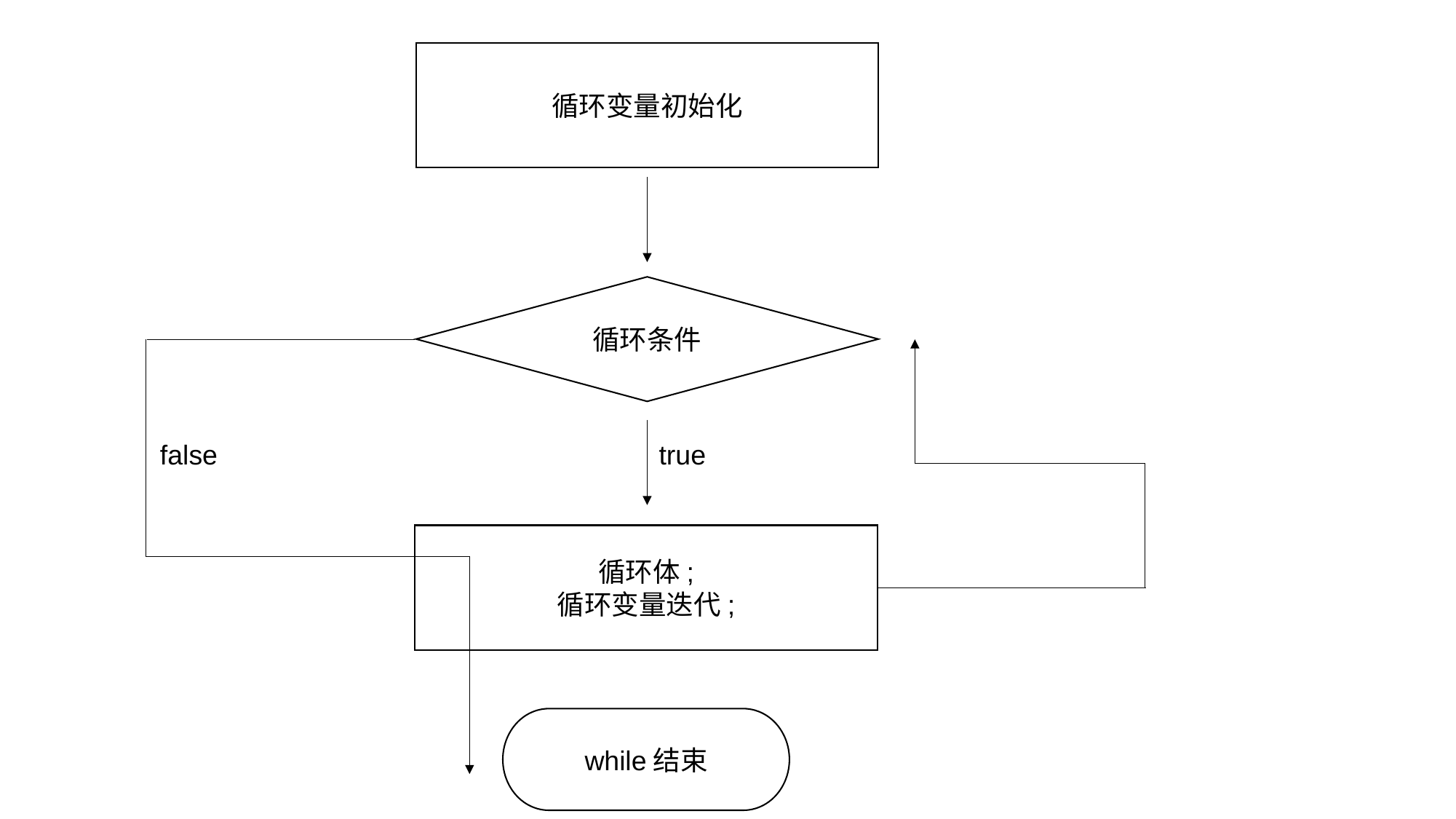

循环变量初始化
循环条件
false
true
循环体;
循环变量迭代;
while结束